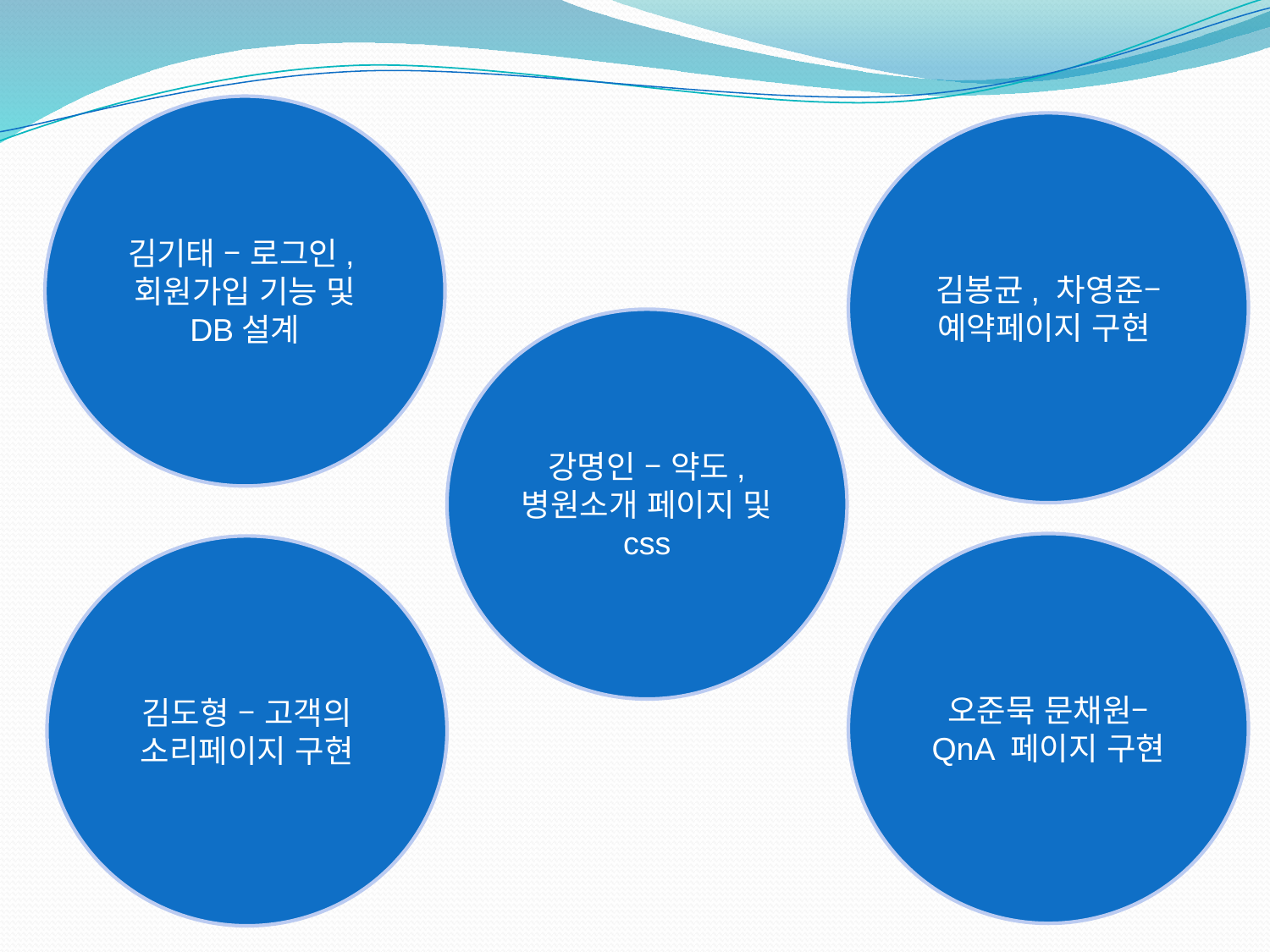

김기태 – 로그인,회원가입 기능 및 DB설계
김봉균, 차영준– 예약페이지 구현

강명인 – 약도, 병원소개 페이지 및 css
오준묵 문채원– QnA 페이지 구현
김도형 – 고객의 소리페이지 구현